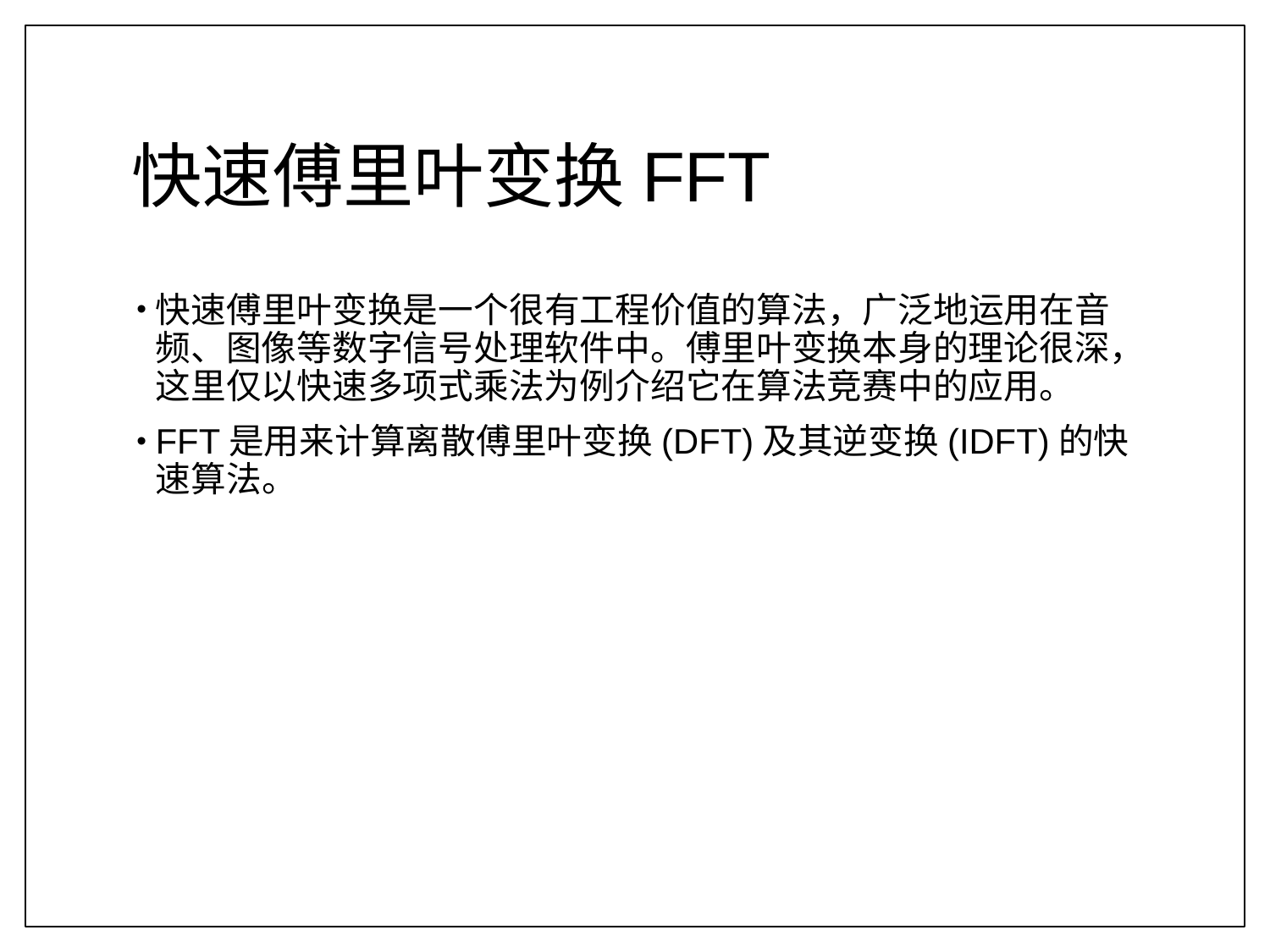

# 快速傅里叶变换FFT
快速傅里叶变换是一个很有工程价值的算法，广泛地运用在音频、图像等数字信号处理软件中。傅里叶变换本身的理论很深，这里仅以快速多项式乘法为例介绍它在算法竞赛中的应用。
FFT是用来计算离散傅里叶变换(DFT)及其逆变换(IDFT)的快速算法。